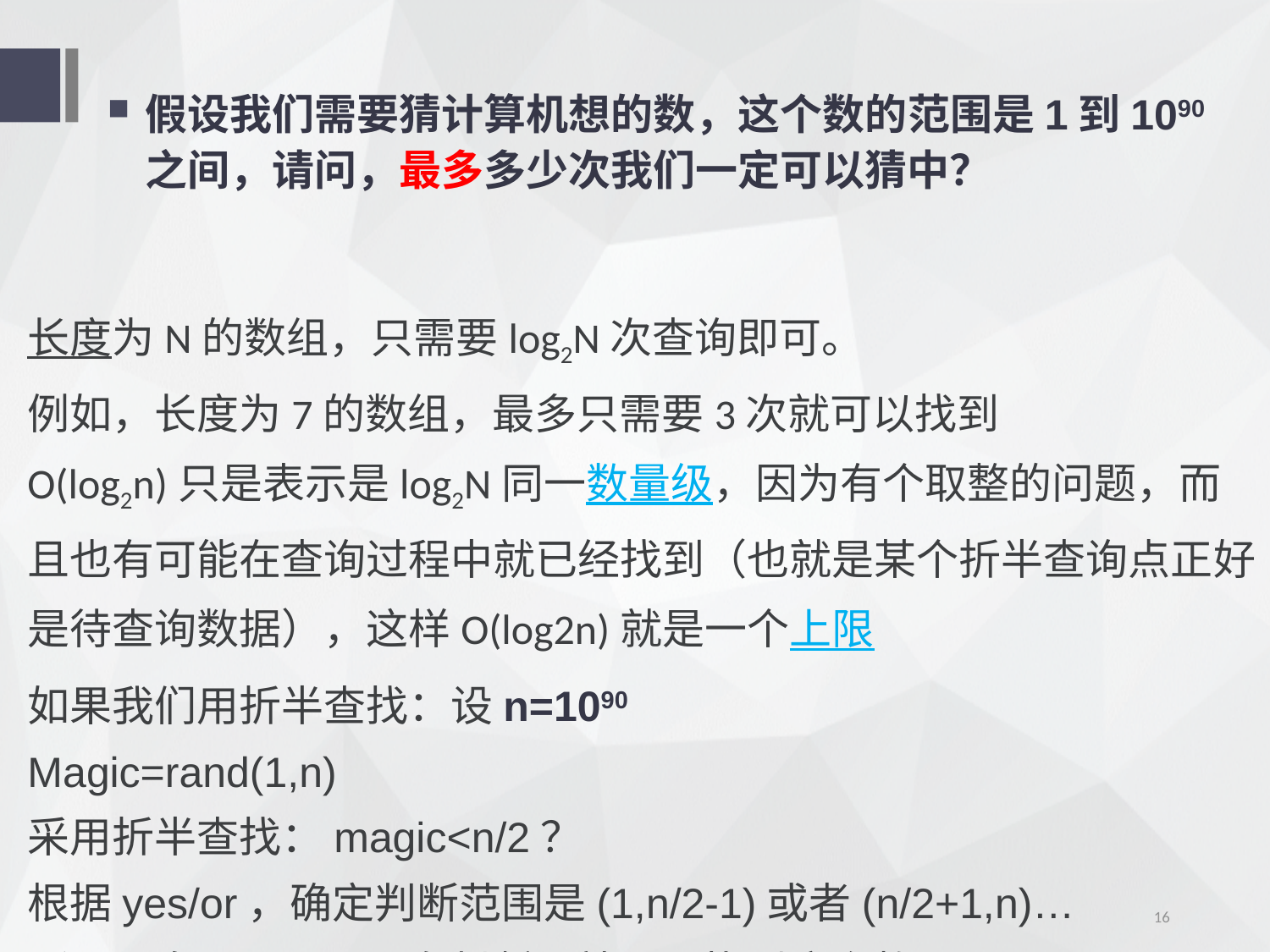

假设我们需要猜计算机想的数，这个数的范围是1到1090之间，请问，最多多少次我们一定可以猜中？
长度为N的数组，只需要log2N次查询即可。
例如，长度为7的数组，最多只需要3次就可以找到
O(log2n)只是表示是log2N同一数量级，因为有个取整的问题，而且也有可能在查询过程中就已经找到（也就是某个折半查询点正好是待查询数据），这样O(log2n)就是一个上限
如果我们用折半查找：设n=1090
Magic=rand(1,n)
采用折半查找：magic<n/2？
根据yes/or，确定判断范围是(1,n/2-1)或者(n/2+1,n)…
所以最多log2n=299次判断，就可以找到这个数

16